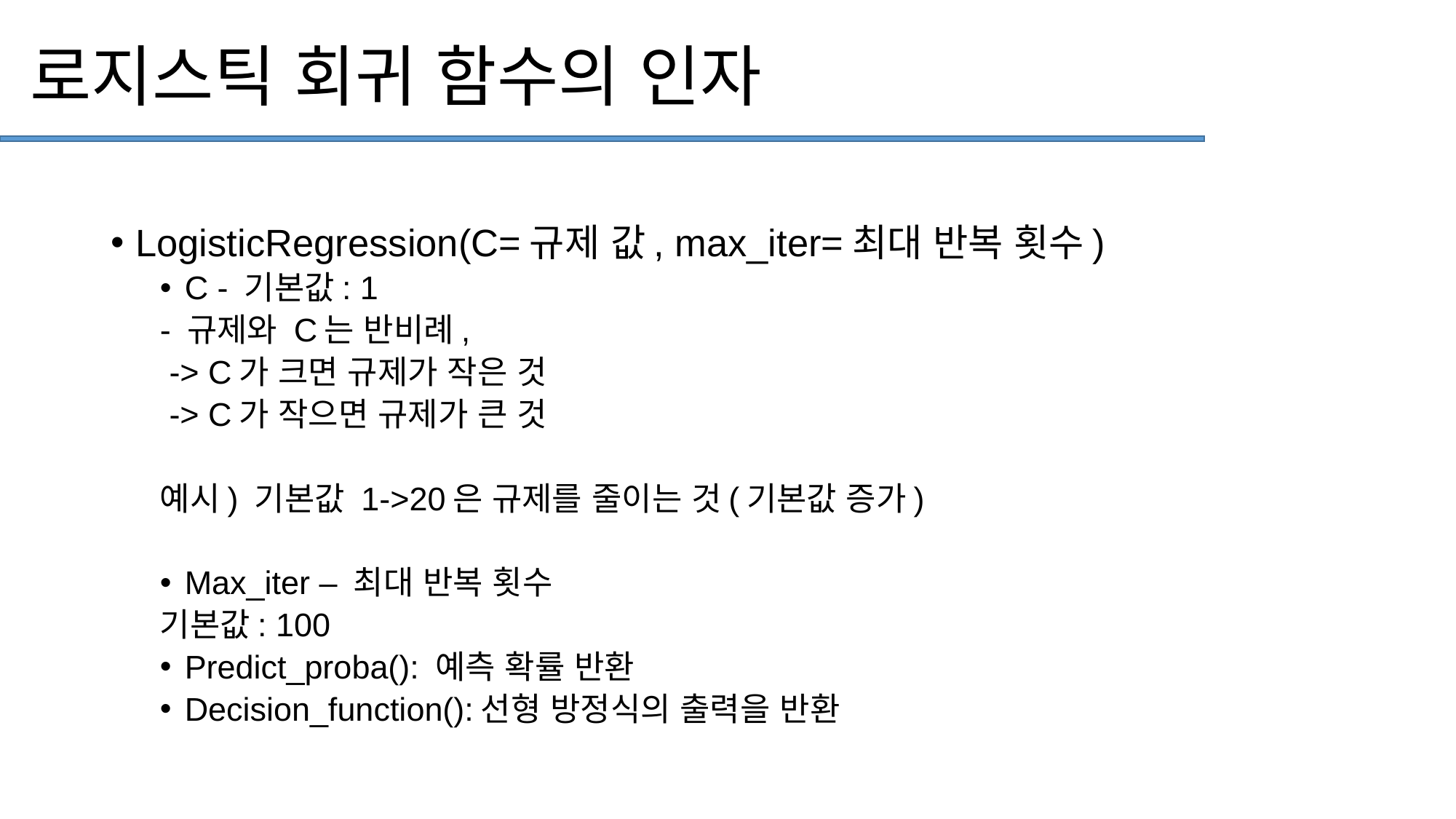

# 로지스틱 회귀 함수의 인자

LogisticRegression(C=규제 값, max_iter=최대 반복 횟수)
C - 기본값: 1
- 규제와 C는 반비례,
 -> C가 크면 규제가 작은 것
 -> C가 작으면 규제가 큰 것

예시) 기본값 1->20은 규제를 줄이는 것(기본값 증가)

Max_iter – 최대 반복 횟수
기본값: 100
Predict_proba(): 예측 확률 반환
Decision_function():선형 방정식의 출력을 반환